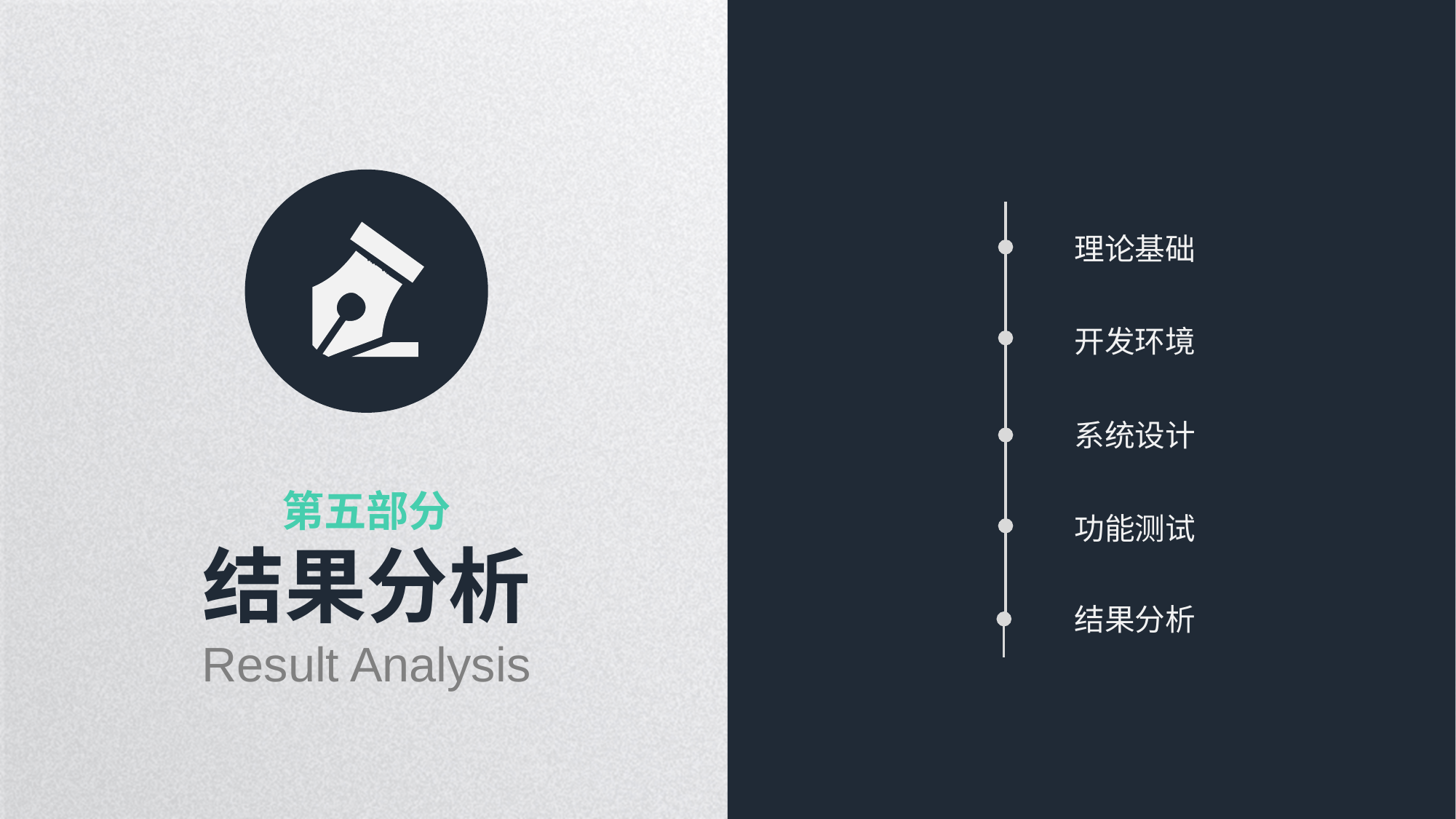

理论基础
开发环境
系统设计
第五部分
功能测试
结果分析
Result Analysis
结果分析
延时符